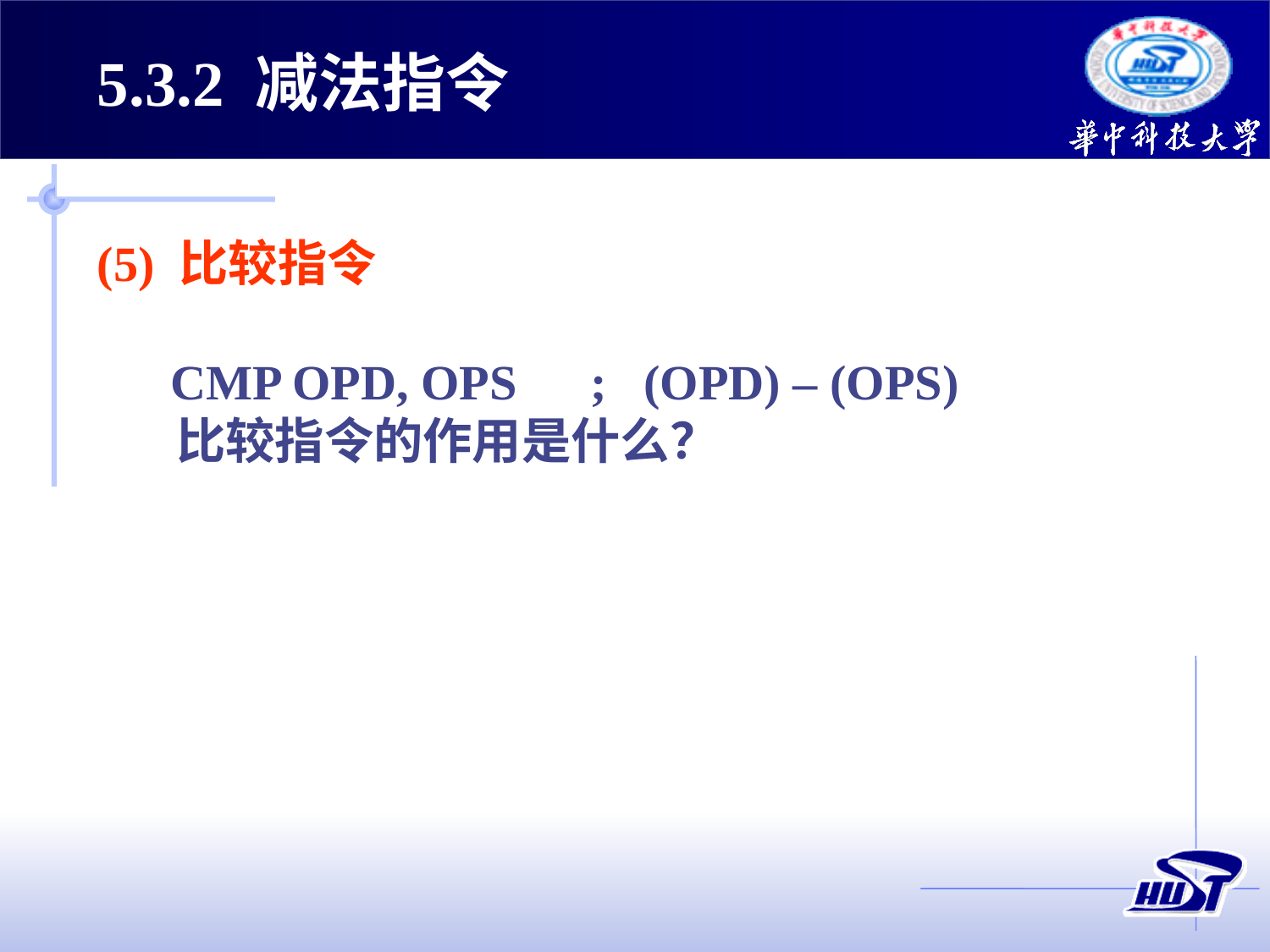

5.3.2 减法指令
(5) 比较指令

      CMP OPD, OPS      ;   (OPD) – (OPS)
      比较指令的作用是什么？